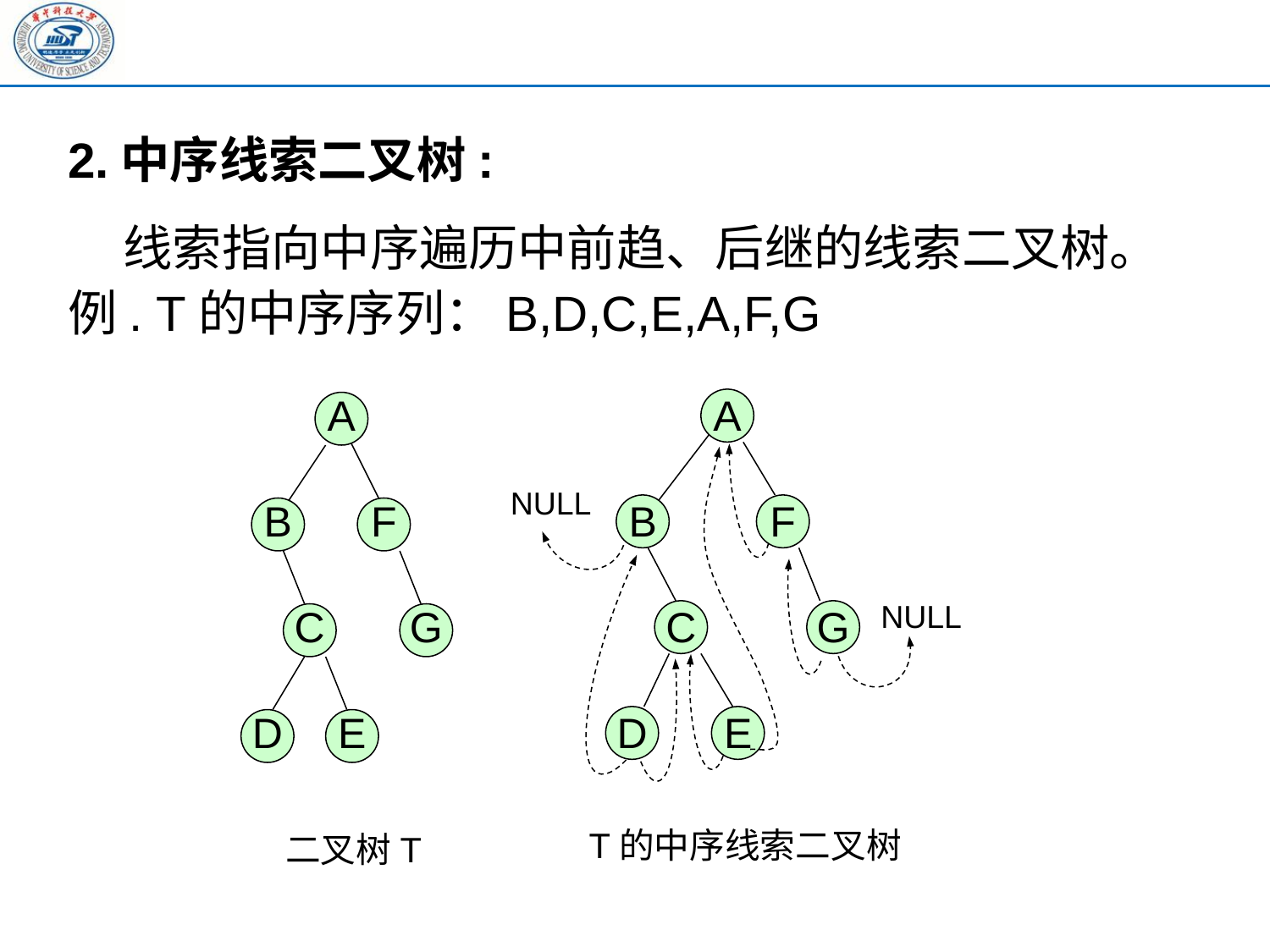

2.中序线索二叉树:

    线索指向中序遍历中前趋、后继的线索二叉树。
例. T的中序序列：B,D,C,E,A,F,G
A
A

NULL
B
F
B
F

C
G
NULL
C
G

D
E
D
E
T的中序线索二叉树
二叉树T